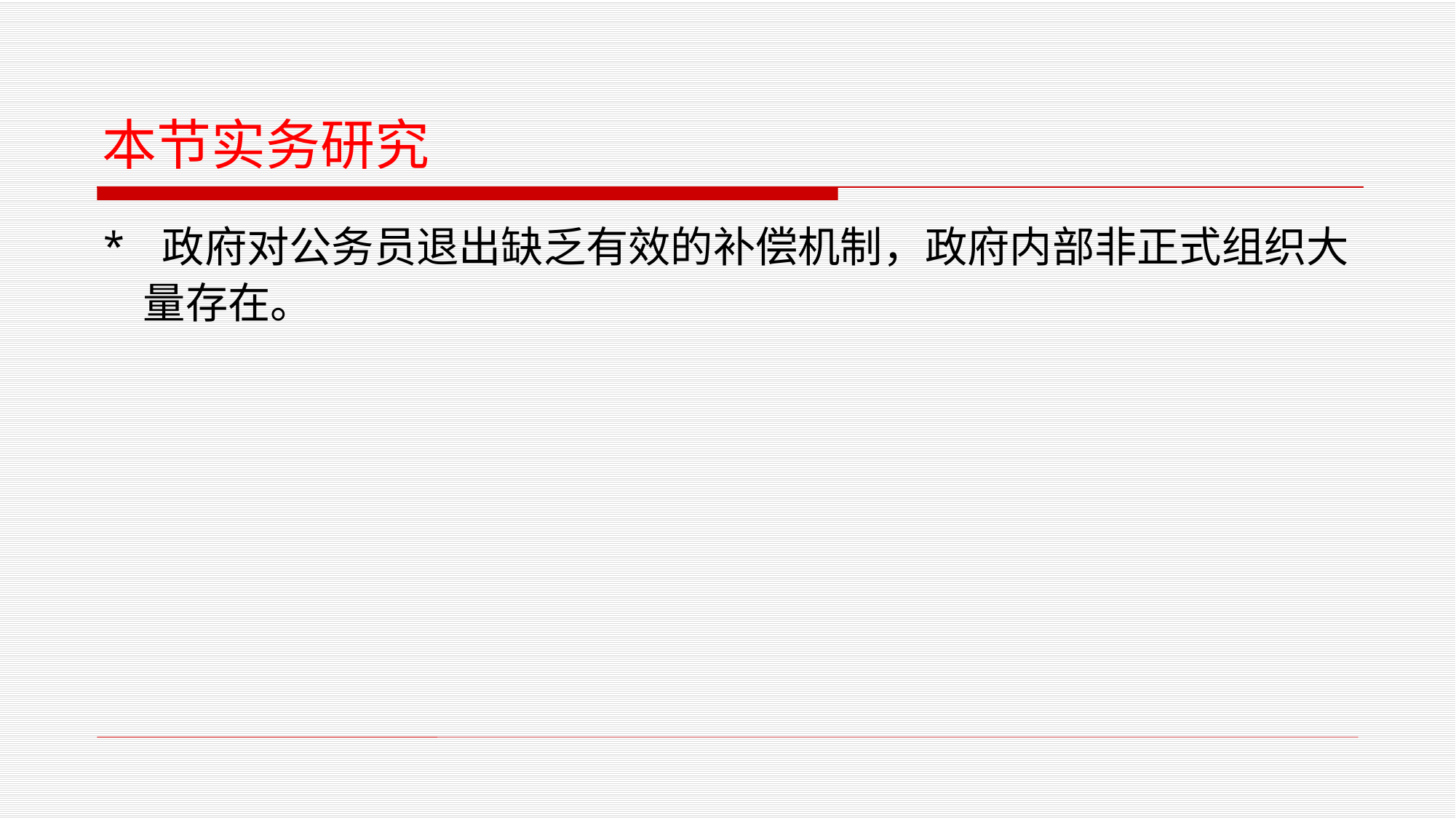

# 本节实务研究
* 政府对公务员退出缺乏有效的补偿机制，政府内部非正式组织大量存在。